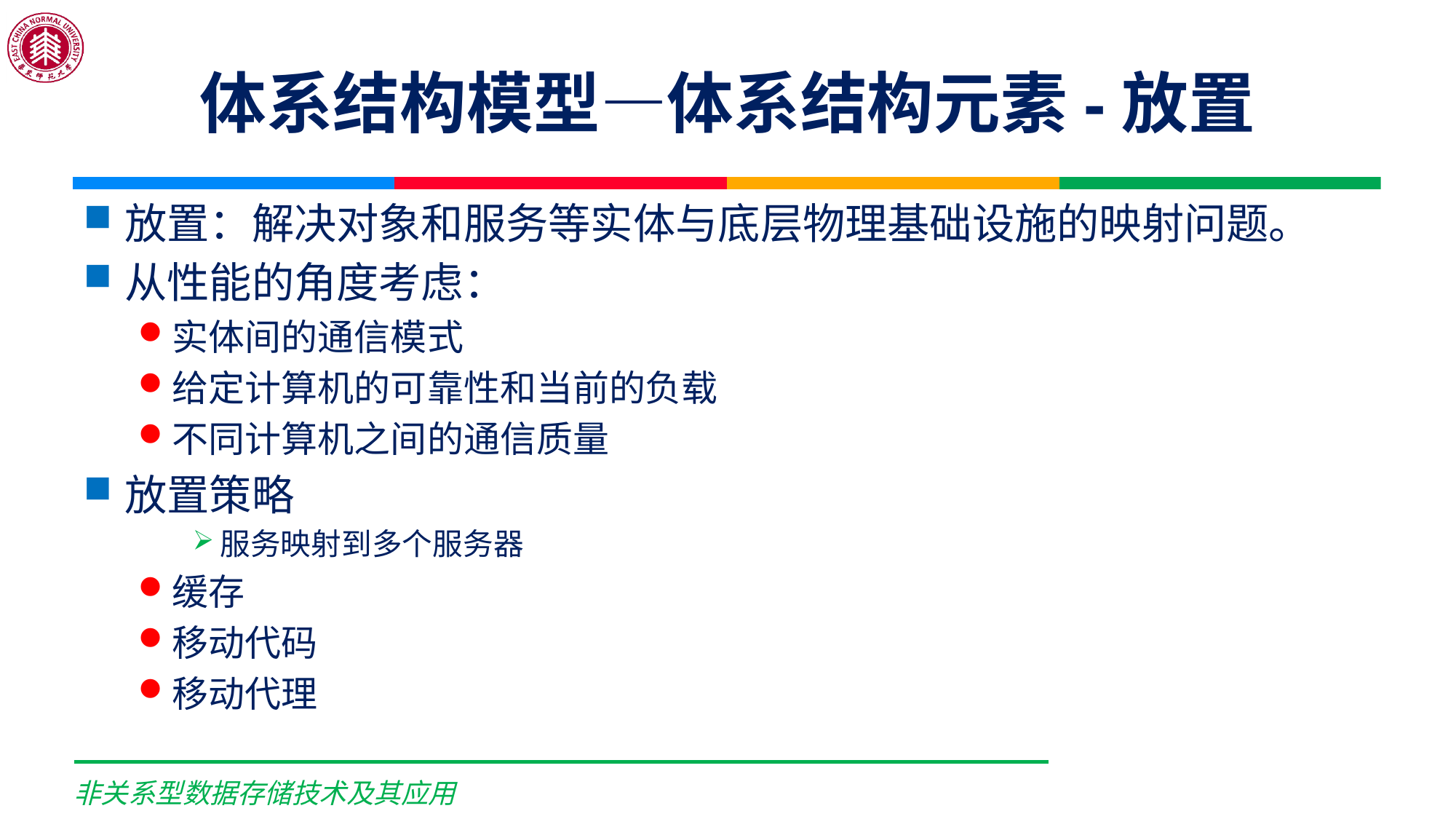

# 体系结构模型—体系结构元素-放置
放置：解决对象和服务等实体与底层物理基础设施的映射问题。
从性能的角度考虑：
实体间的通信模式
给定计算机的可靠性和当前的负载
不同计算机之间的通信质量
放置策略
服务映射到多个服务器
缓存
移动代码
移动代理